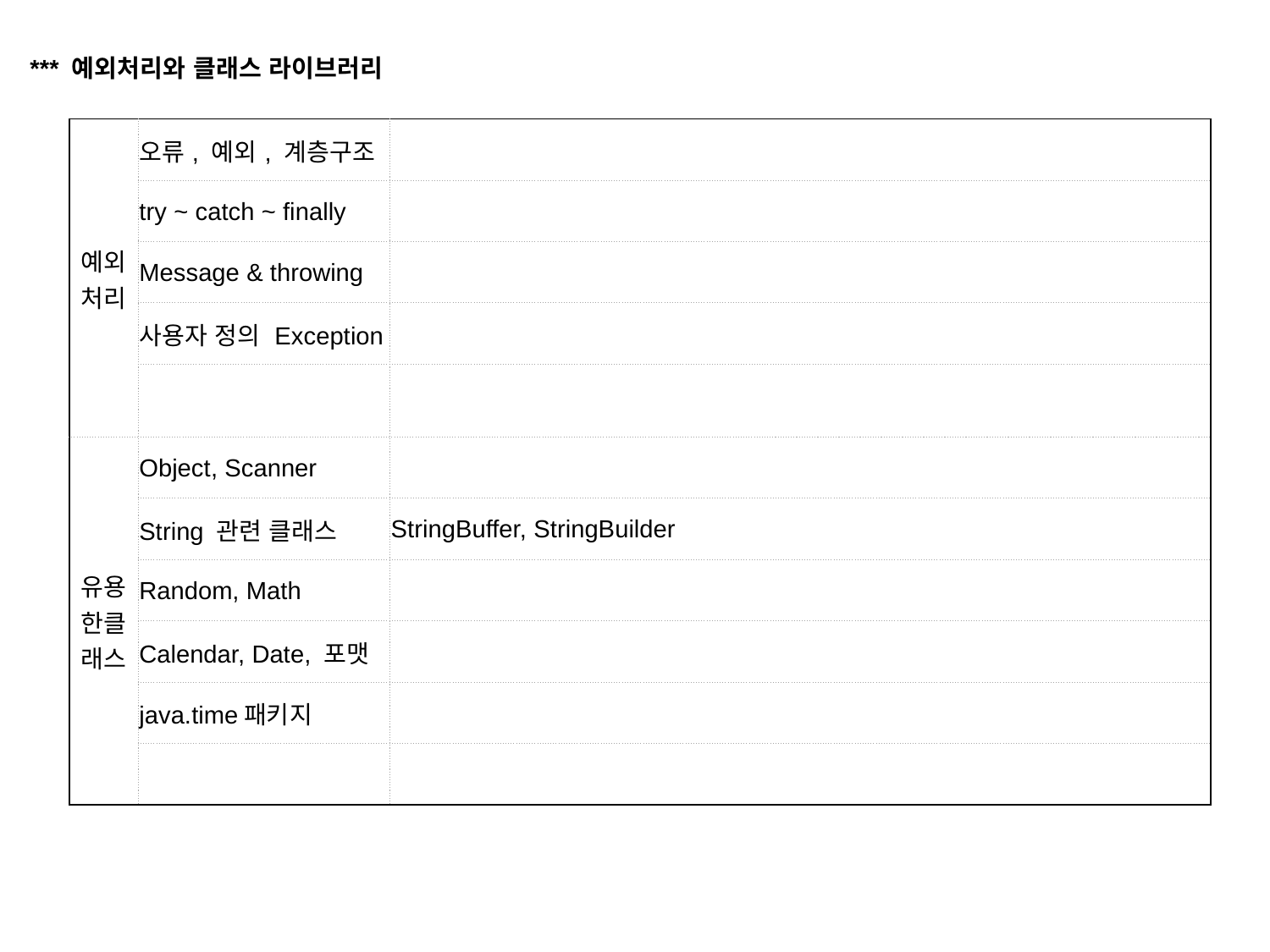

*** 예외처리와 클래스 라이브러리

| 예외처리 | 오류, 예외, 계층구조 |  |
| --- | --- | --- |
|  | try ~ catch ~ finally |  |
|  | Message & throwing |  |
|  | 사용자 정의 Exception |  |
|  |  |  |
| 유용한클래스 | Object, Scanner |  |
|  | String 관련 클래스 | StringBuffer, StringBuilder |
|  | Random, Math |  |
|  | Calendar, Date, 포맷 |  |
|  | java.time패키지 |  |
|  |  |  |